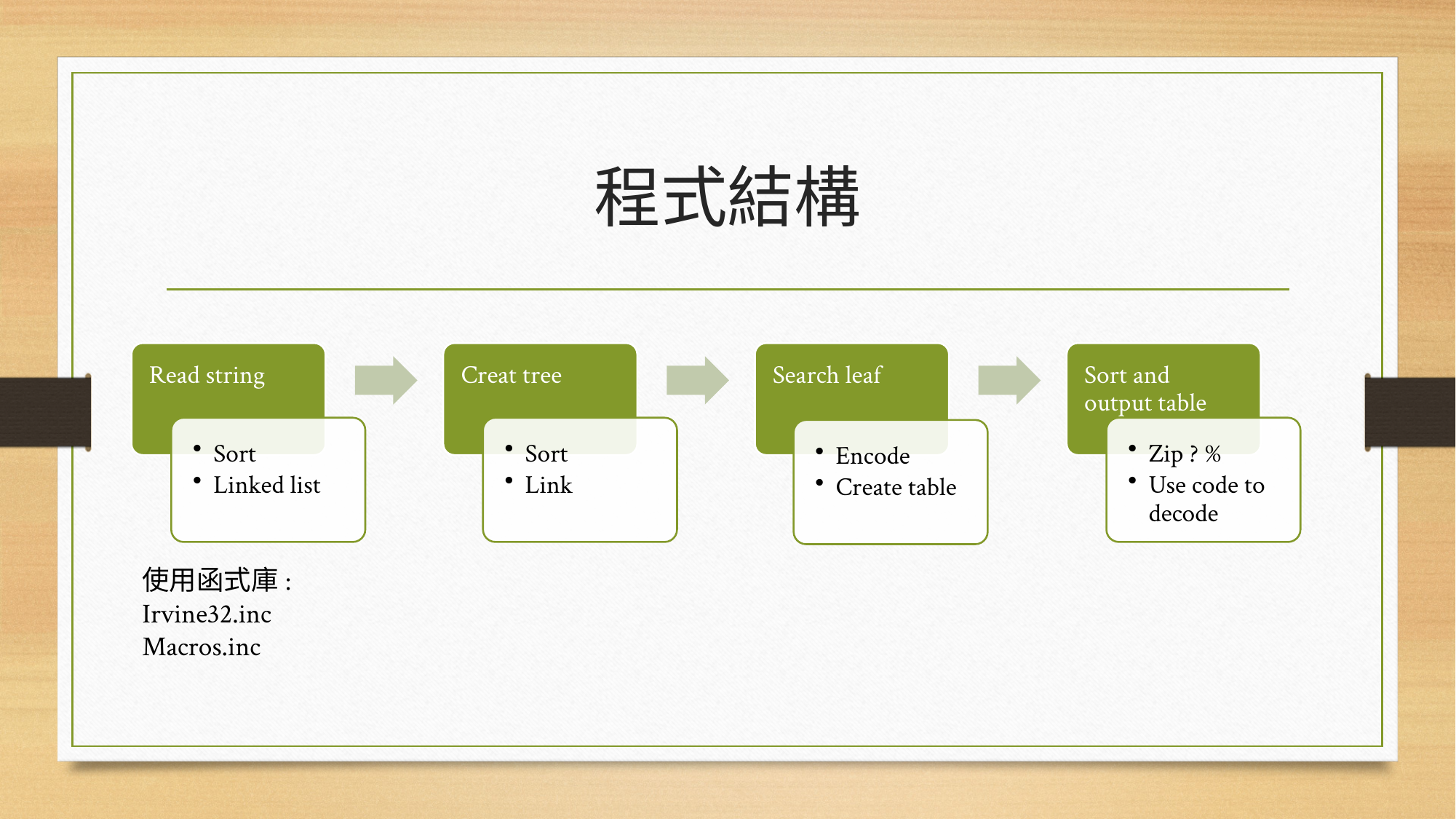

# 程式結構
Read string
Sort
Linked list

Creat tree
Sort
Link

Search leaf
Encode
Create table

Sort and output table
Zip ? %
Use code to decode
使用函式庫:
Irvine32.inc
Macros.inc